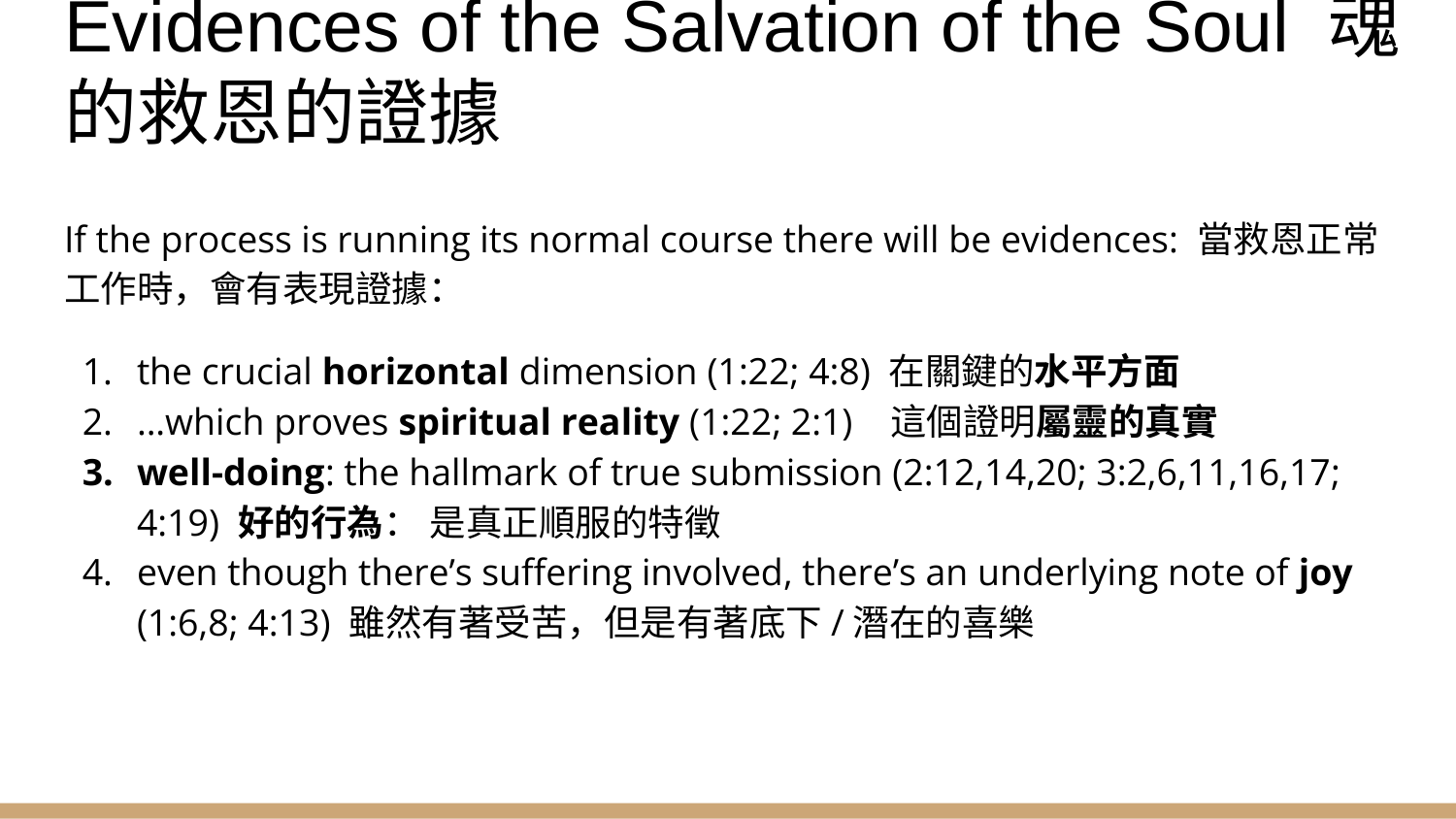

# Evidences of the Salvation of the Soul 魂的救恩的證據
If the process is running its normal course there will be evidences: 當救恩正常工作時，會有表現證據：
the crucial horizontal dimension (1:22; 4:8) 在關鍵的水平方面
...which proves spiritual reality (1:22; 2:1)   這個證明屬靈的真實
well-doing: the hallmark of true submission (2:12,14,20; 3:2,6,11,16,17; 4:19) 好的行為： 是真正順服的特徵
even though there’s suffering involved, there’s an underlying note of joy (1:6,8; 4:13) 雖然有著受苦，但是有著底下/潛在的喜樂